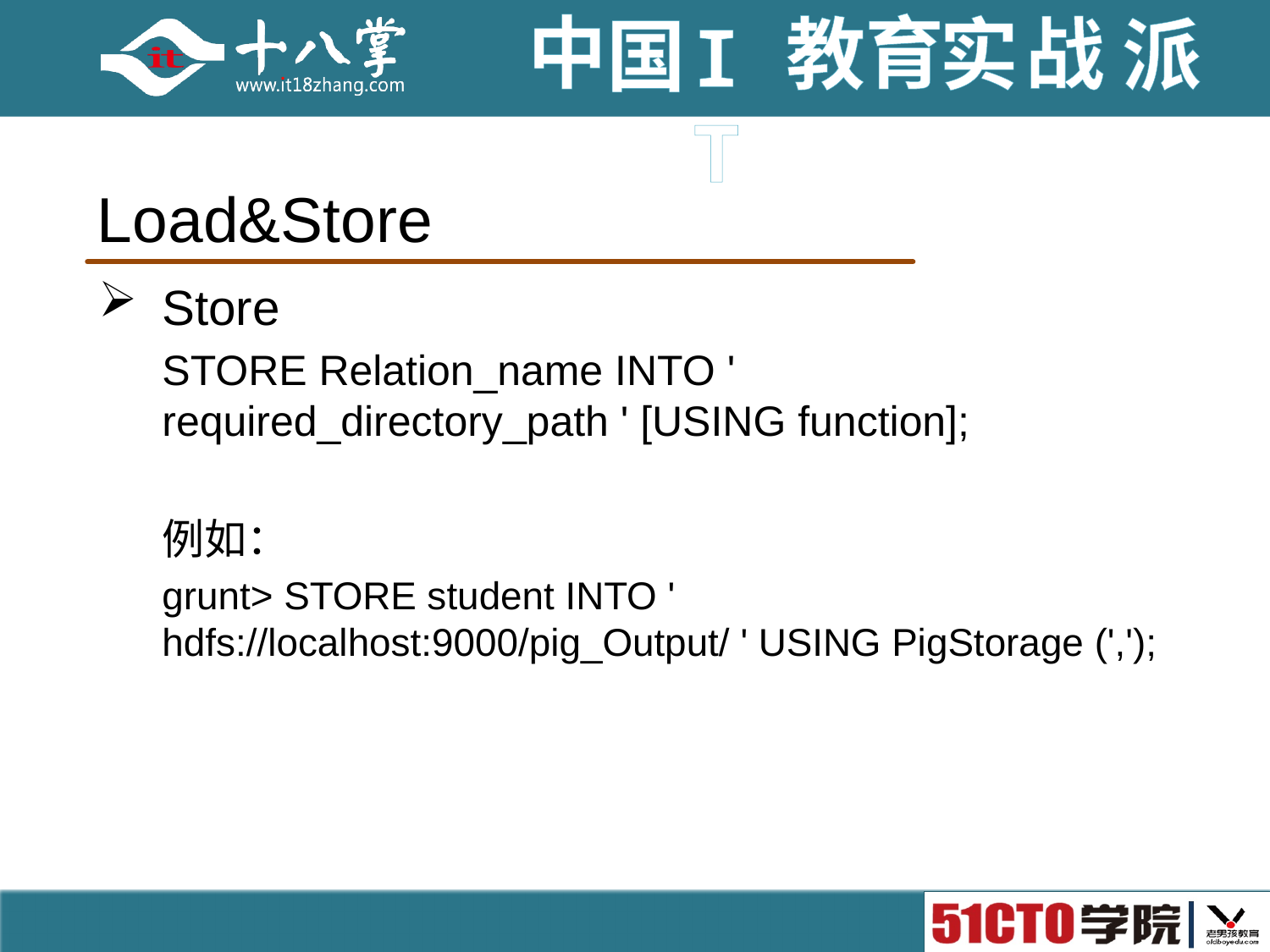

# Load&Store
Store
STORE Relation_name INTO ' required_directory_path ' [USING function];

例如：
grunt> STORE student INTO ' hdfs://localhost:9000/pig_Output/ ' USING PigStorage (',');